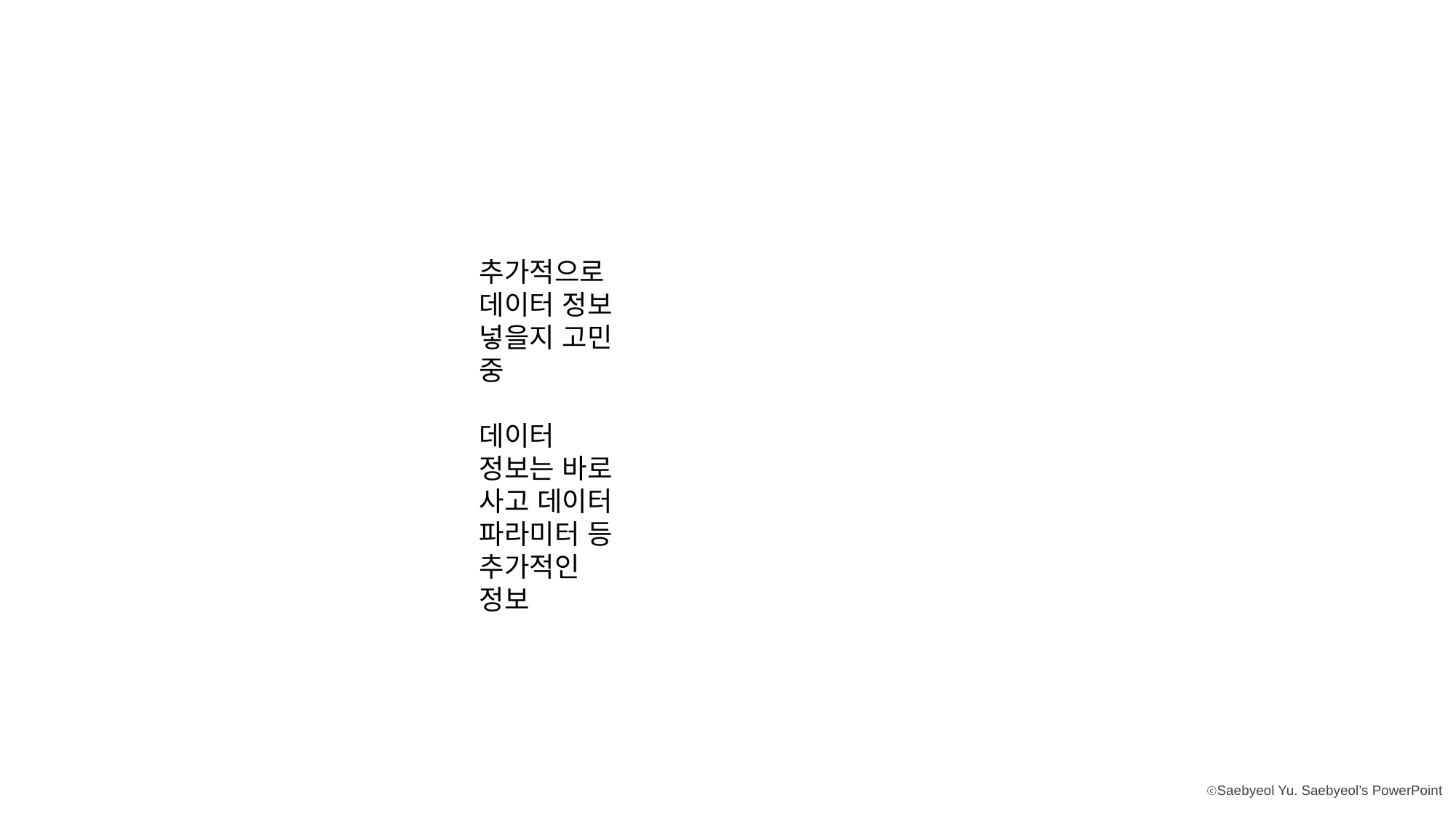

추가적으로 데이터 정보 넣을지 고민 중

데이터 정보는 바로 사고 데이터 파라미터 등 추가적인 정보